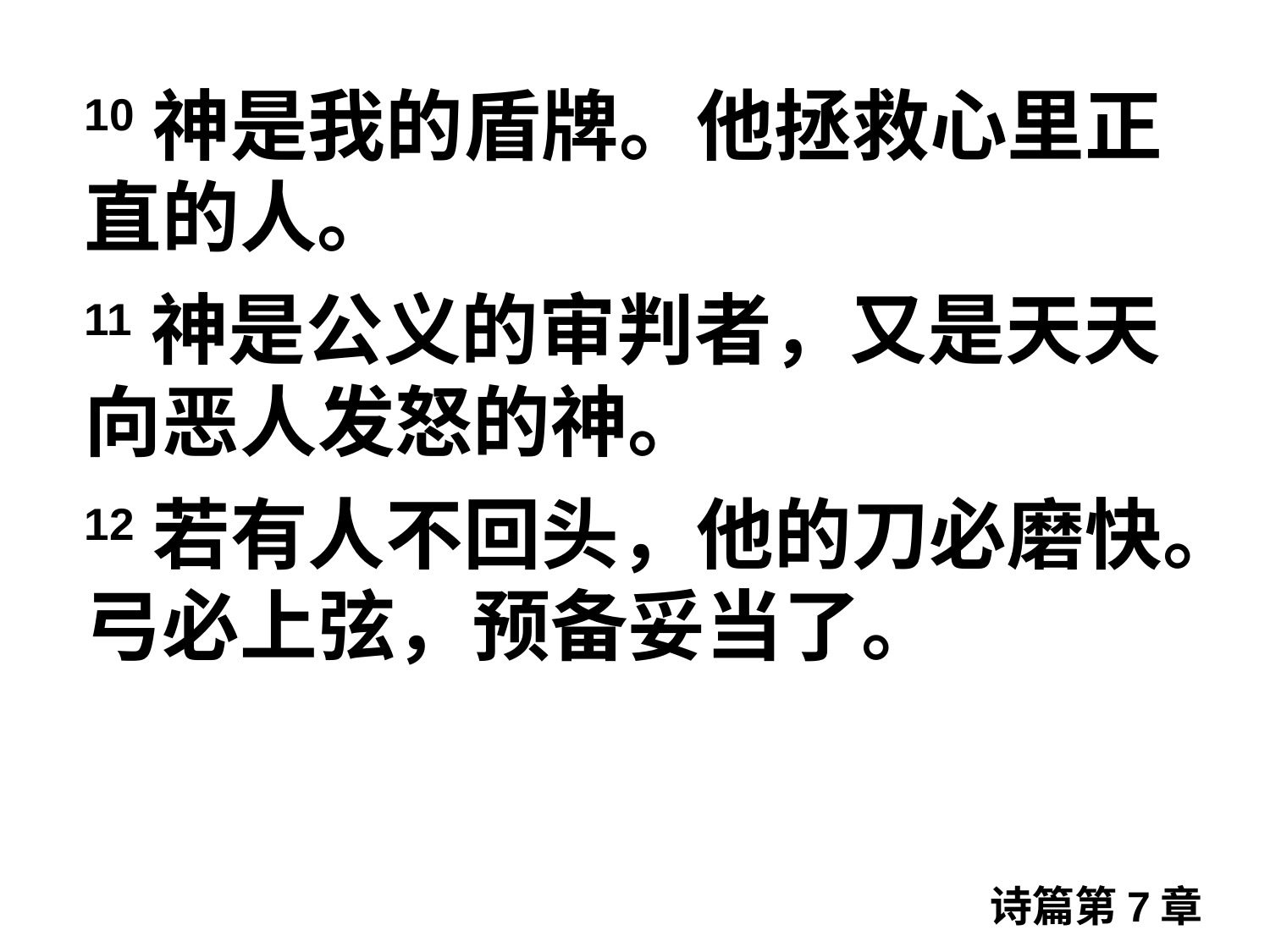

10神是我的盾牌。他拯救心里正直的人。
11神是公义的审判者，又是天天向恶人发怒的神。
12若有人不回头，他的刀必磨快。弓必上弦，预备妥当了。
诗篇第7章